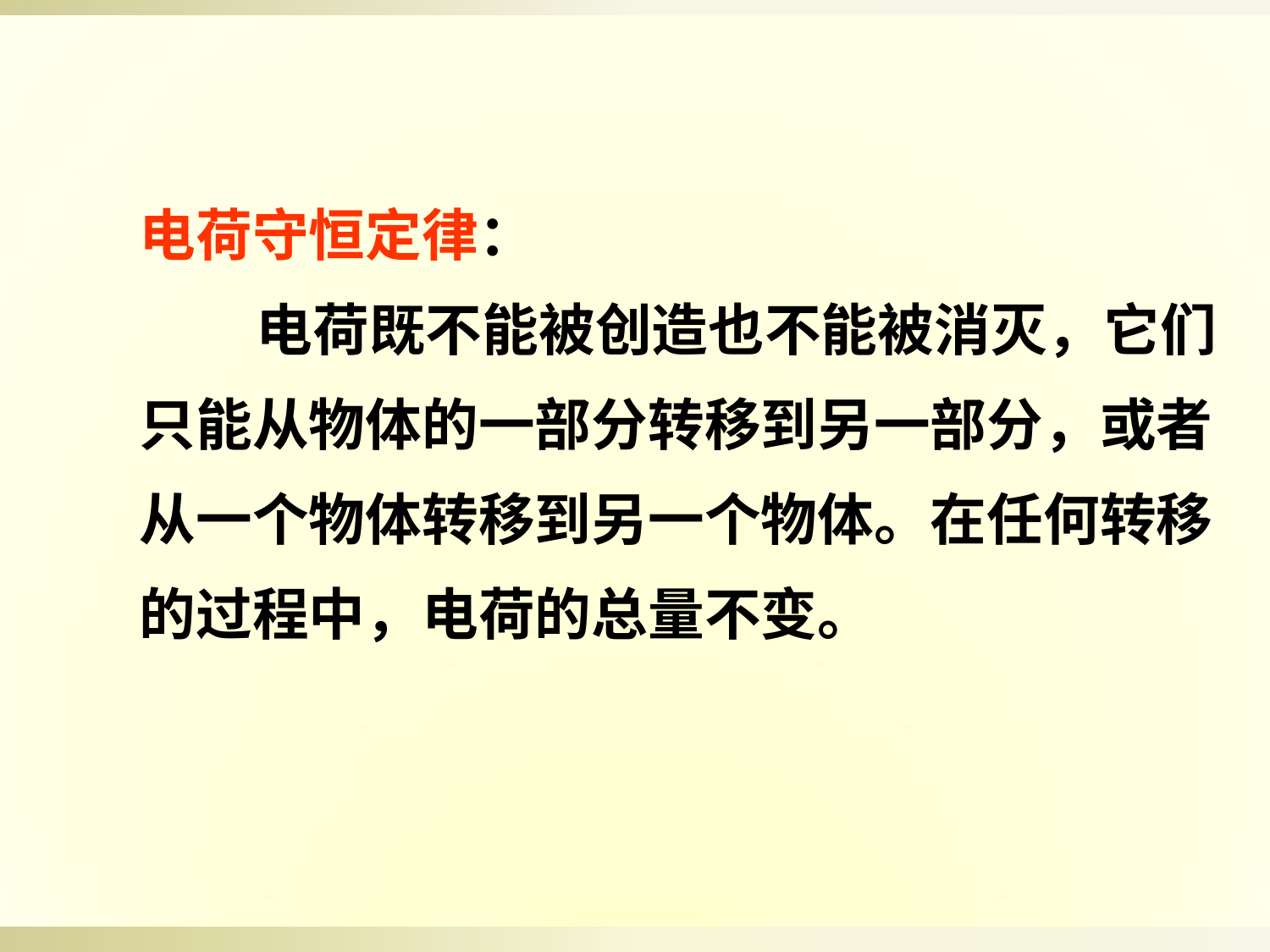

电荷守恒定律：
        电荷既不能被创造也不能被消灭，它们只能从物体的一部分转移到另一部分，或者从一个物体转移到另一个物体。在任何转移的过程中，电荷的总量不变。